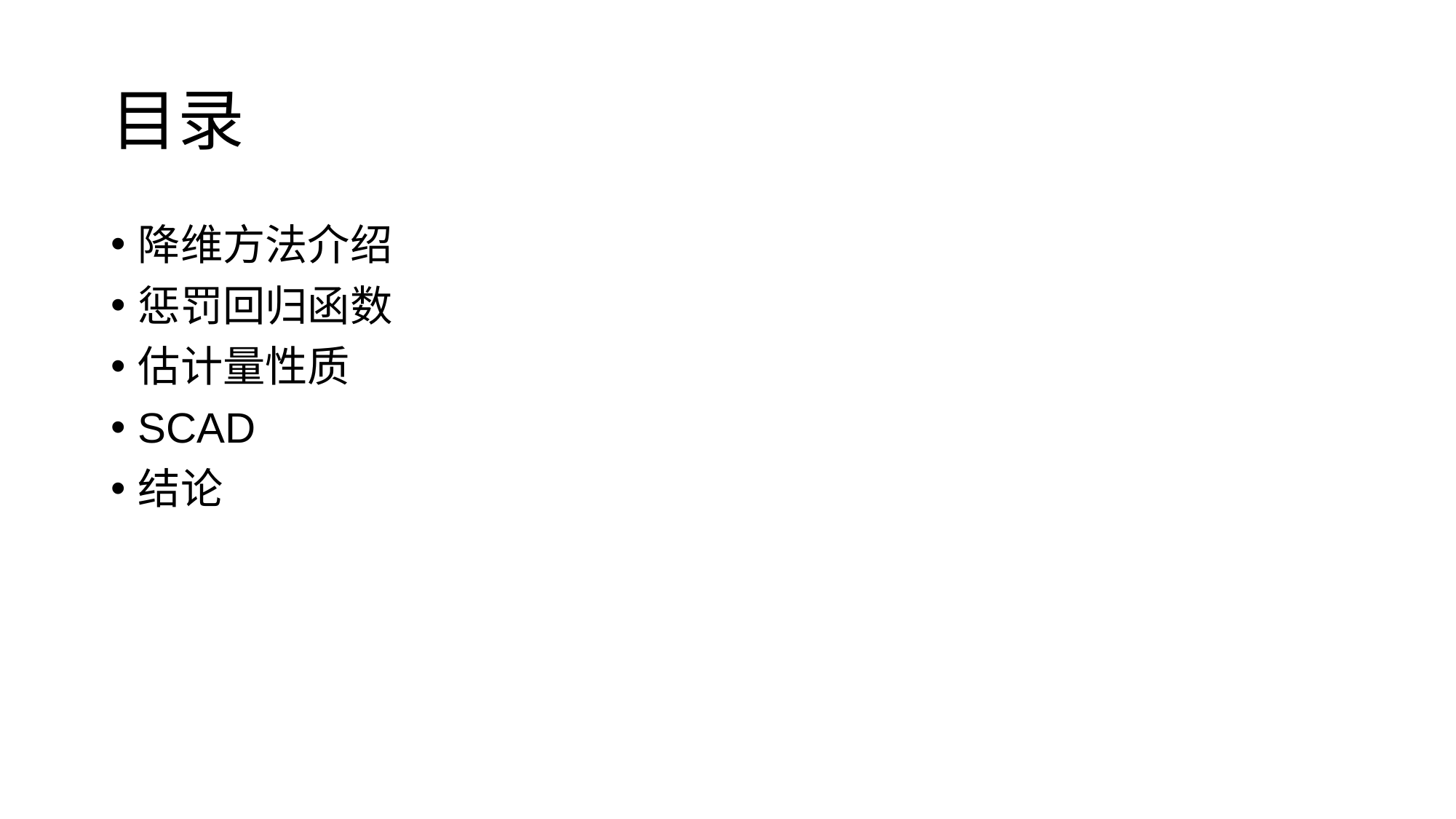

# 目录
降维方法介绍
惩罚回归函数
估计量性质
SCAD
结论